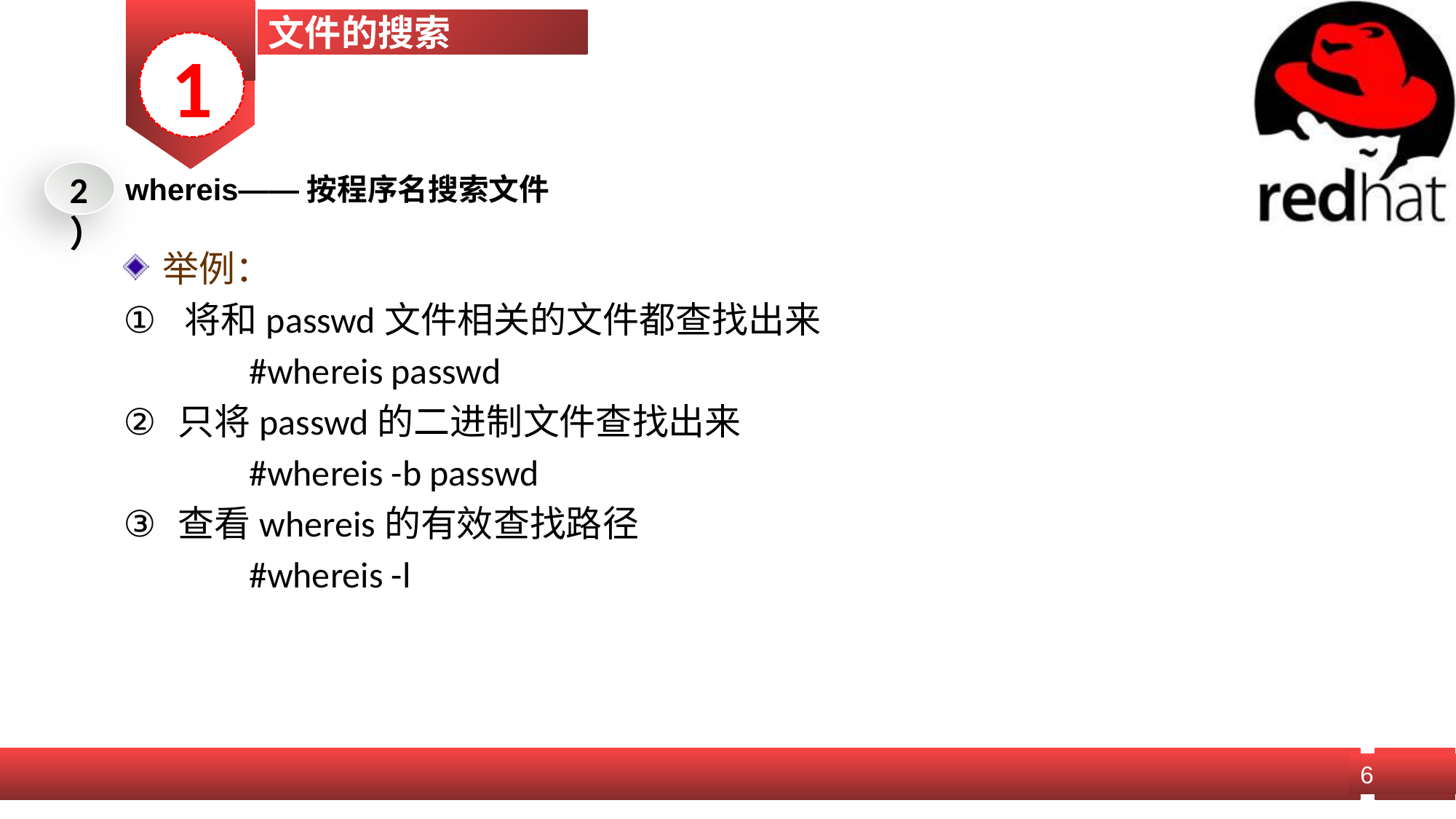

文件的搜索
1
2）

whereis——按程序名搜索文件
举例：
将和passwd文件相关的文件都查找出来
	  #whereis passwd
只将passwd的二进制文件查找出来
	  #whereis -b passwd
查看whereis的有效查找路径
	  #whereis -l